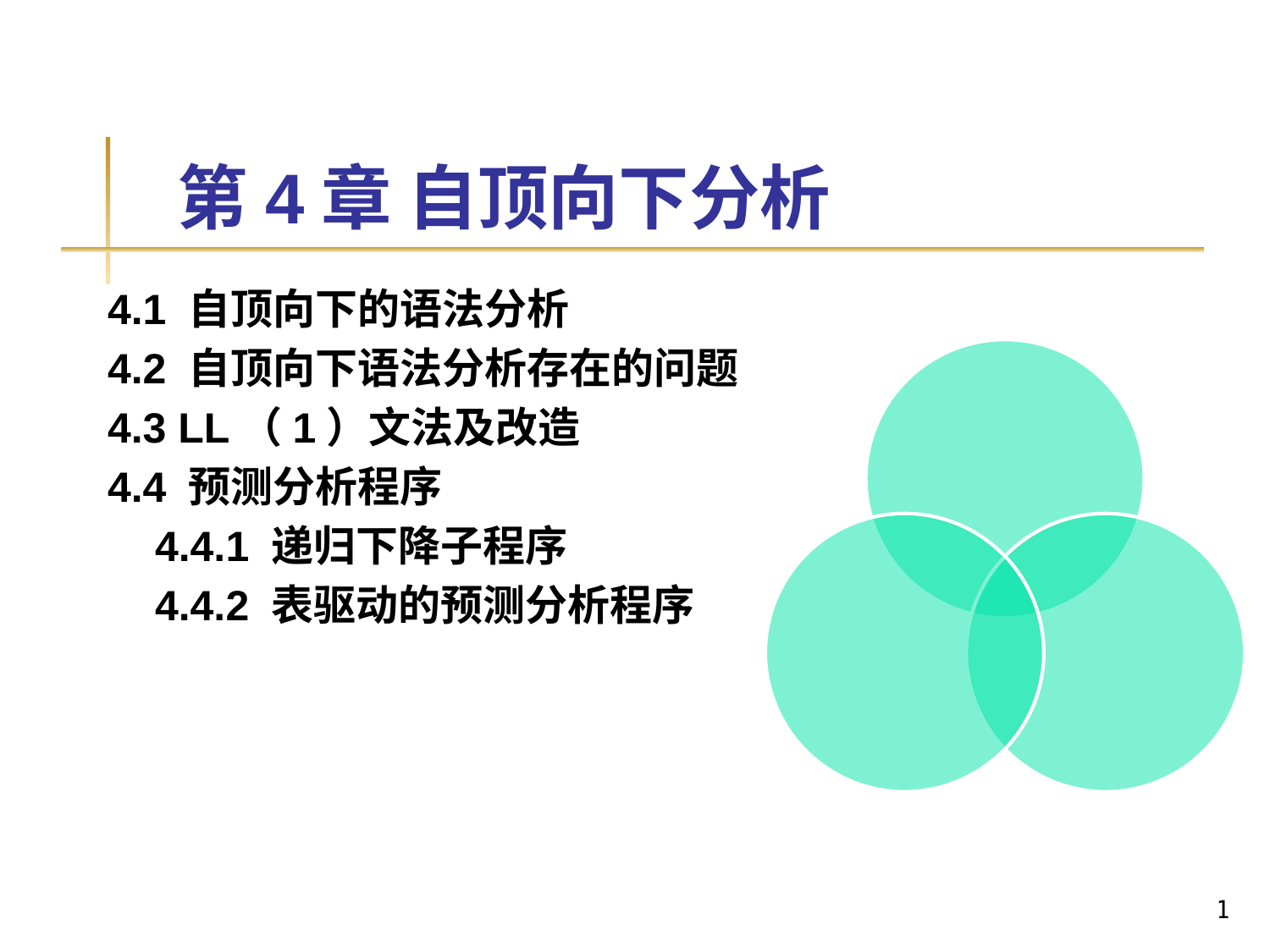

# 第4章 自顶向下分析
4.1 自顶向下的语法分析
4.2 自顶向下语法分析存在的问题
4.3 LL（1）文法及改造
4.4 预测分析程序
    4.4.1 递归下降子程序
    4.4.2 表驱动的预测分析程序

1